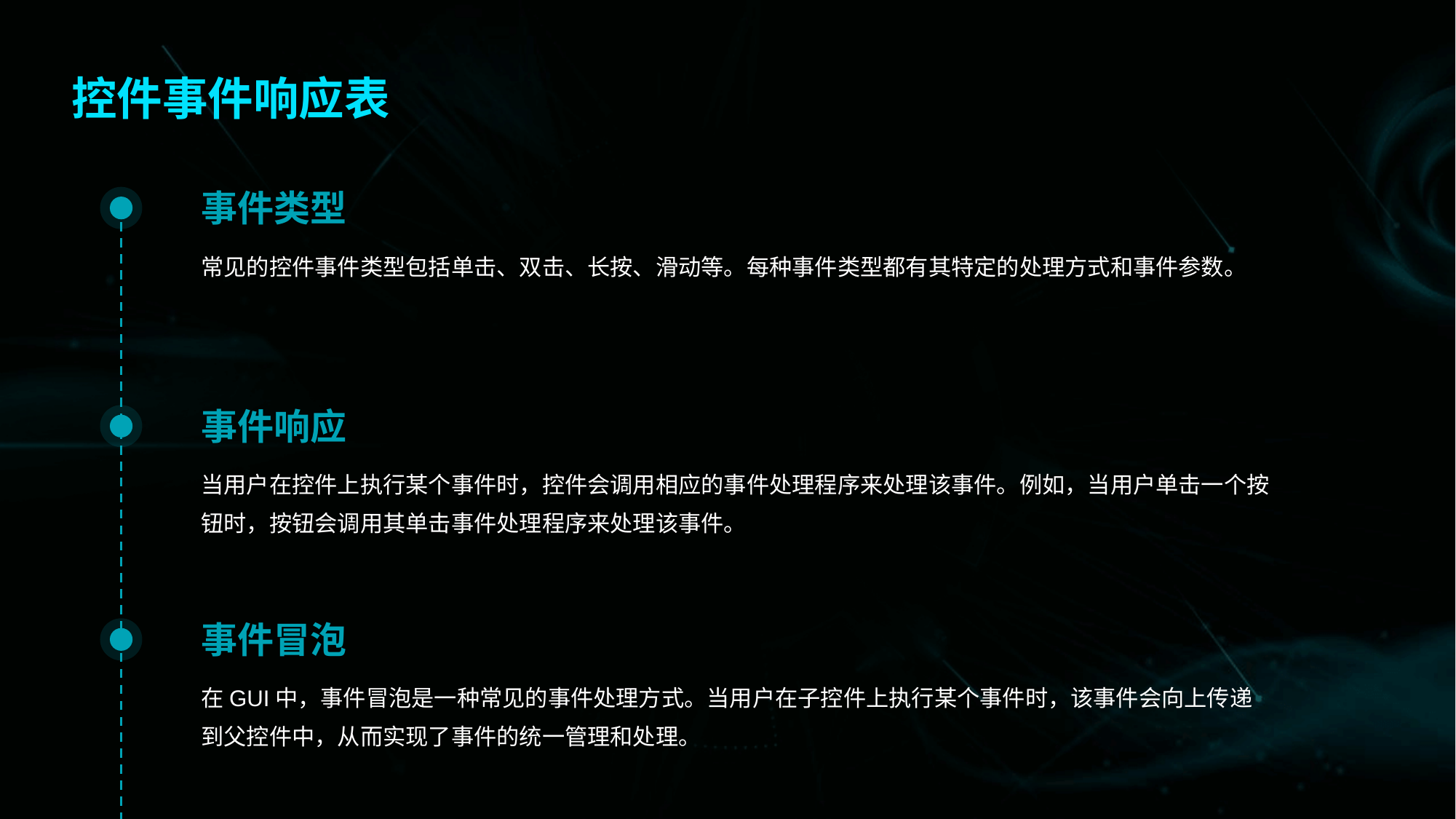

控件事件响应表
事件类型

常见的控件事件类型包括单击、双击、长按、滑动等。每种事件类型都有其特定的处理方式和事件参数。
事件响应

当用户在控件上执行某个事件时，控件会调用相应的事件处理程序来处理该事件。例如，当用户单击一个按钮时，按钮会调用其单击事件处理程序来处理该事件。
事件冒泡

在GUI中，事件冒泡是一种常见的事件处理方式。当用户在子控件上执行某个事件时，该事件会向上传递到父控件中，从而实现了事件的统一管理和处理。